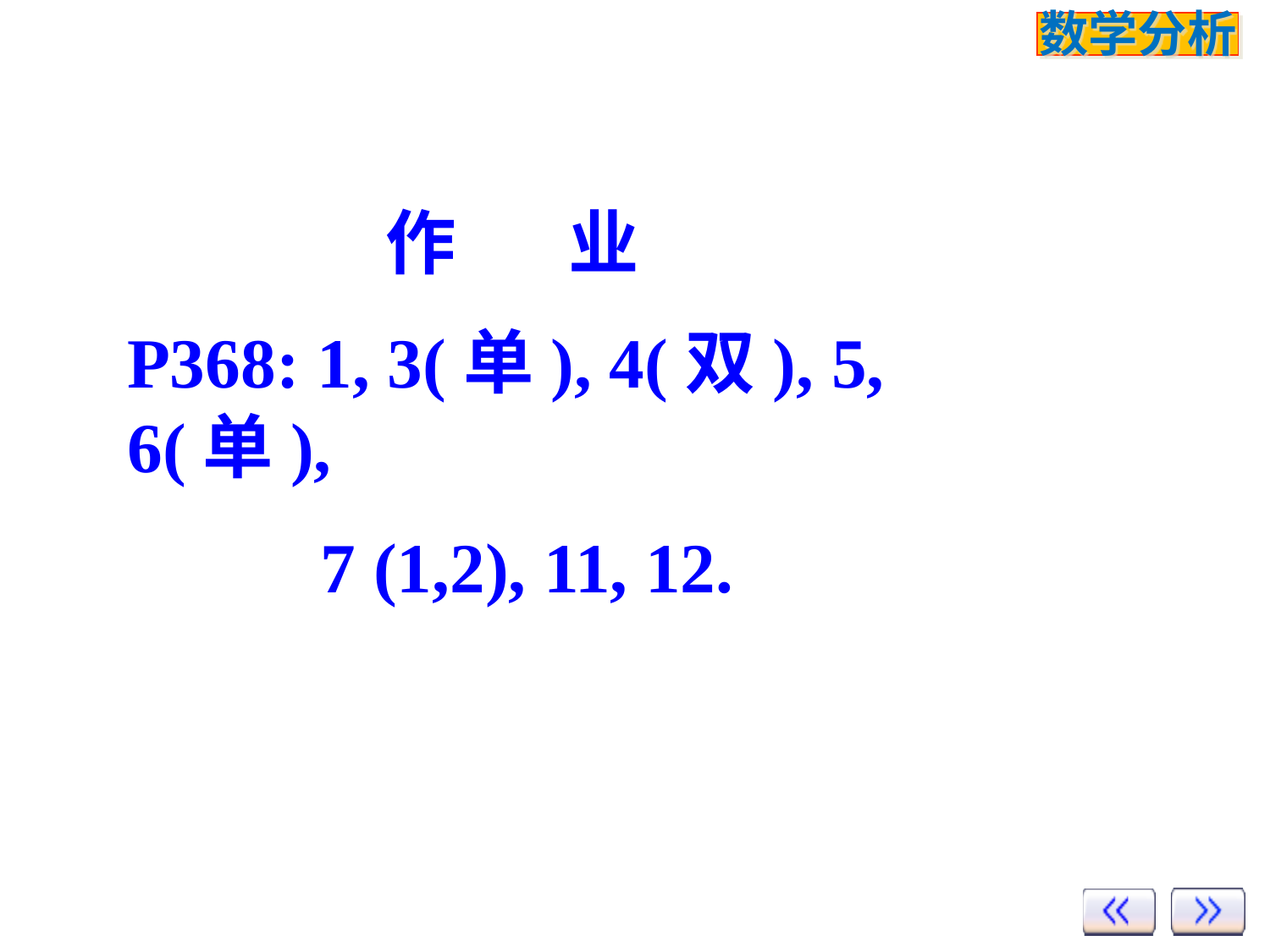

作       业
P368: 1, 3(单), 4(双), 5, 6(单),
           7 (1,2), 11, 12.